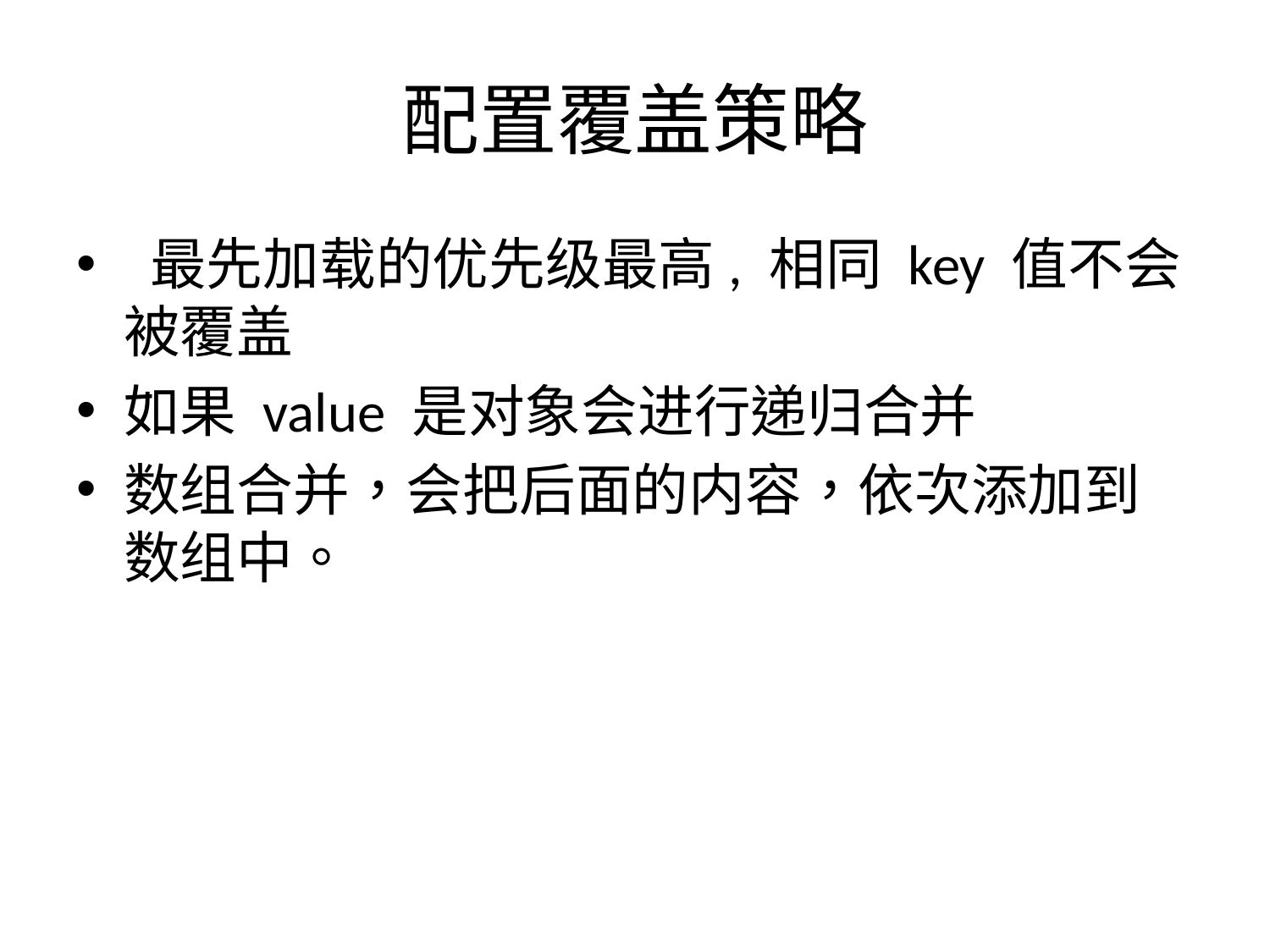

# 配置覆盖策略
 最先加载的优先级最高, 相同 key 值不会被覆盖
如果 value 是对象会进行递归合并
数组合并，会把后面的内容，依次添加到数组中。